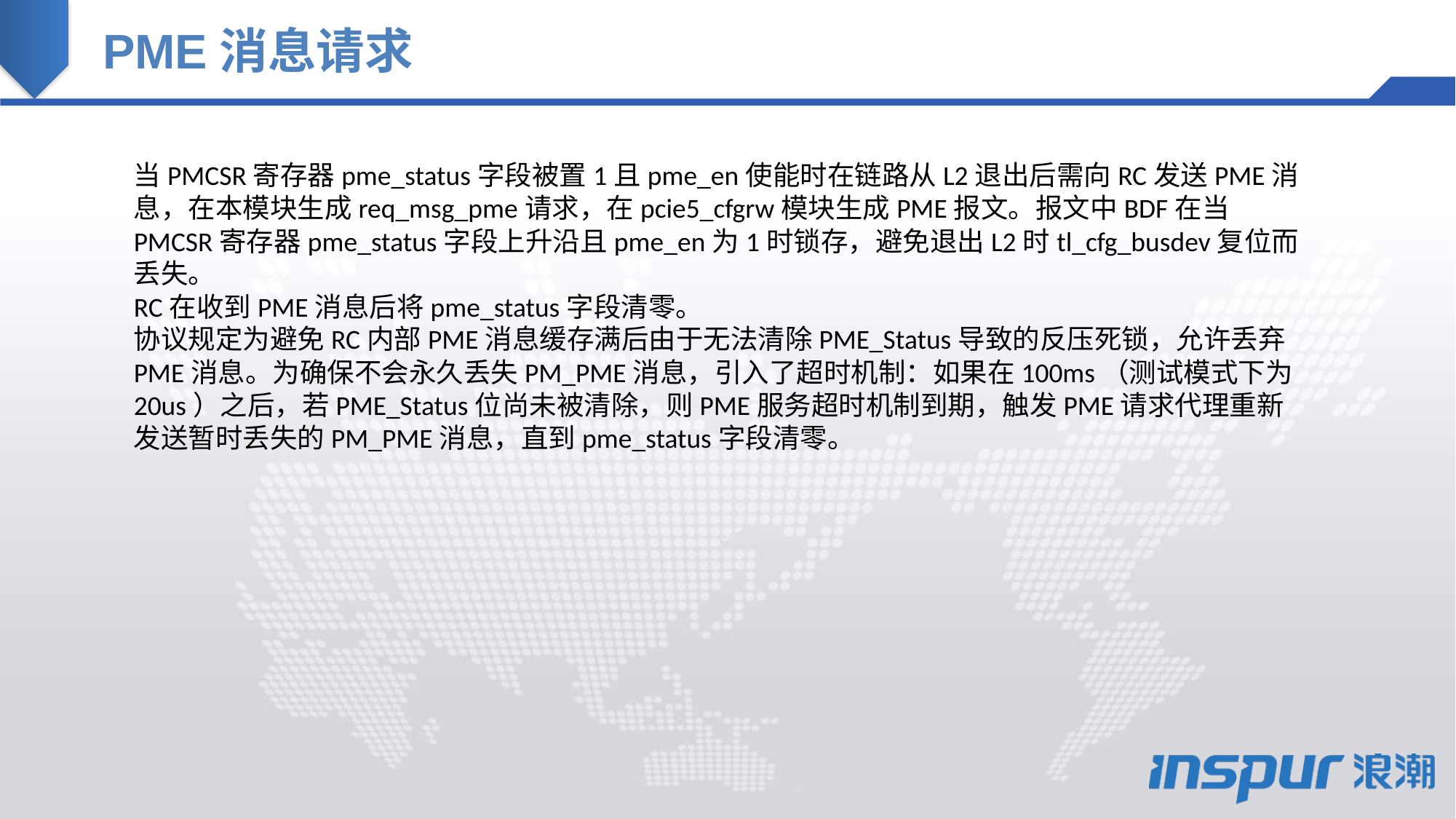

PME消息请求
当PMCSR寄存器pme_status字段被置1且pme_en使能时在链路从L2退出后需向RC发送PME消息，在本模块生成req_msg_pme请求，在pcie5_cfgrw模块生成PME报文。报文中BDF在当PMCSR寄存器pme_status字段上升沿且pme_en为1时锁存，避免退出L2时tl_cfg_busdev复位而丢失。
RC在收到PME消息后将pme_status字段清零。
协议规定为避免RC内部PME消息缓存满后由于无法清除PME_Status导致的反压死锁，允许丢弃PME消息。为确保不会永久丢失PM_PME消息，引入了超时机制：如果在100ms（测试模式下为20us）之后，若PME_Status位尚未被清除，则PME服务超时机制到期，触发PME请求代理重新发送暂时丢失的PM_PME消息，直到pme_status字段清零。